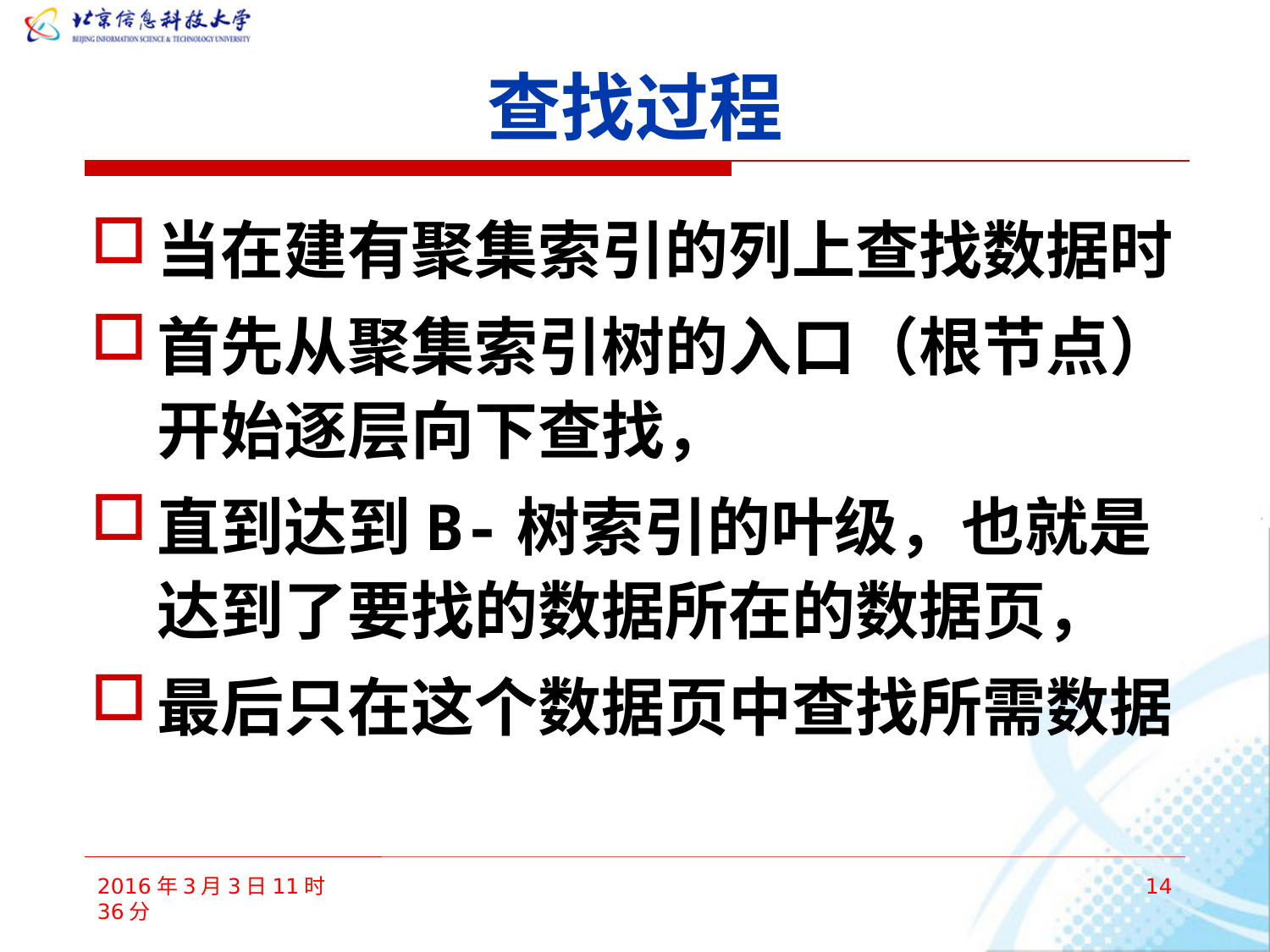

# 查找过程
当在建有聚集索引的列上查找数据时
首先从聚集索引树的入口（根节点）开始逐层向下查找，
直到达到B-树索引的叶级，也就是达到了要找的数据所在的数据页，
最后只在这个数据页中查找所需数据
2016年3月3日11时36分
14